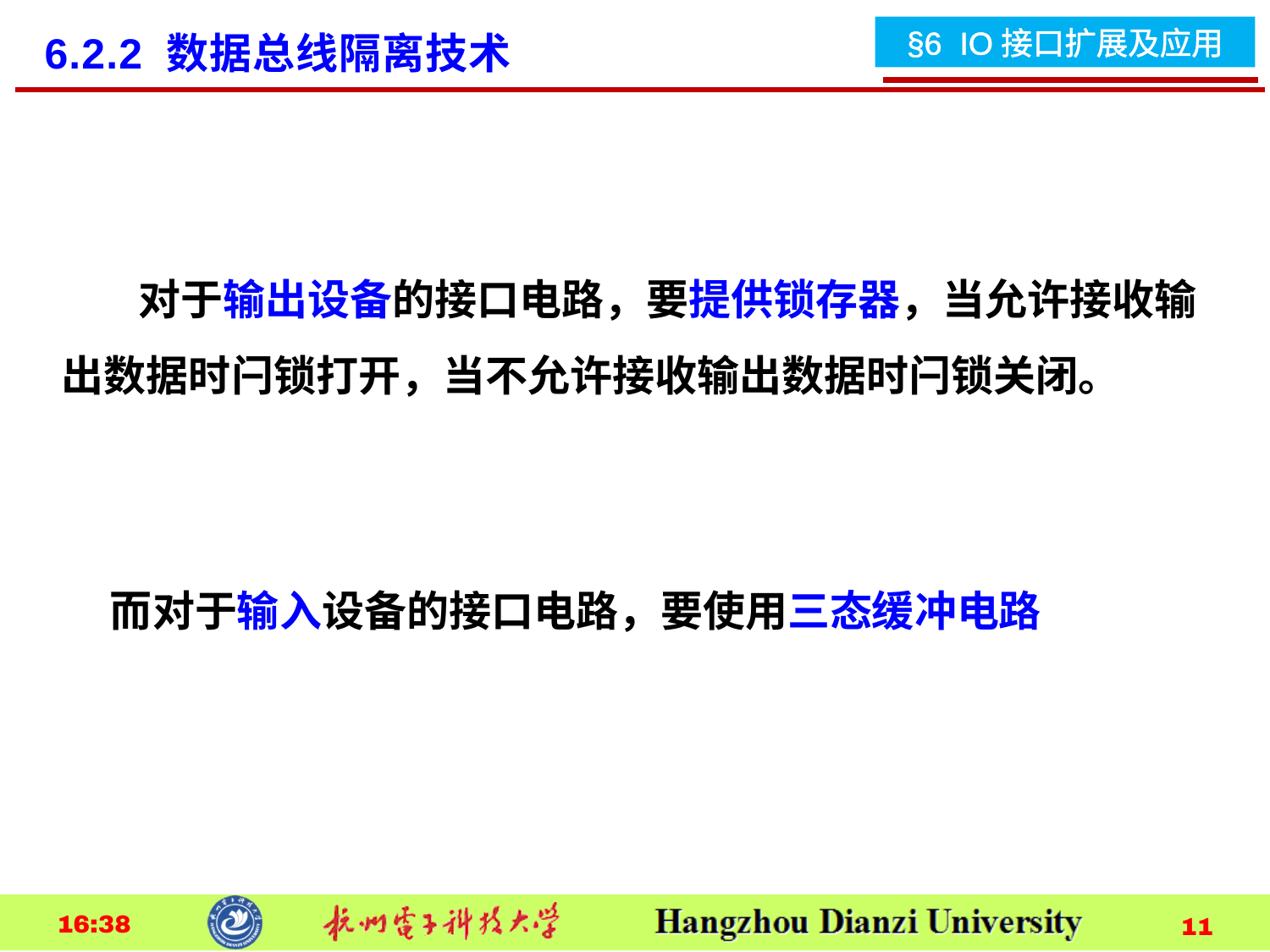

6.2.2 数据总线隔离技术
       对于输出设备的接口电路，要提供锁存器，当允许接收输出数据时闩锁打开，当不允许接收输出数据时闩锁关闭。
而对于输入设备的接口电路，要使用三态缓冲电路